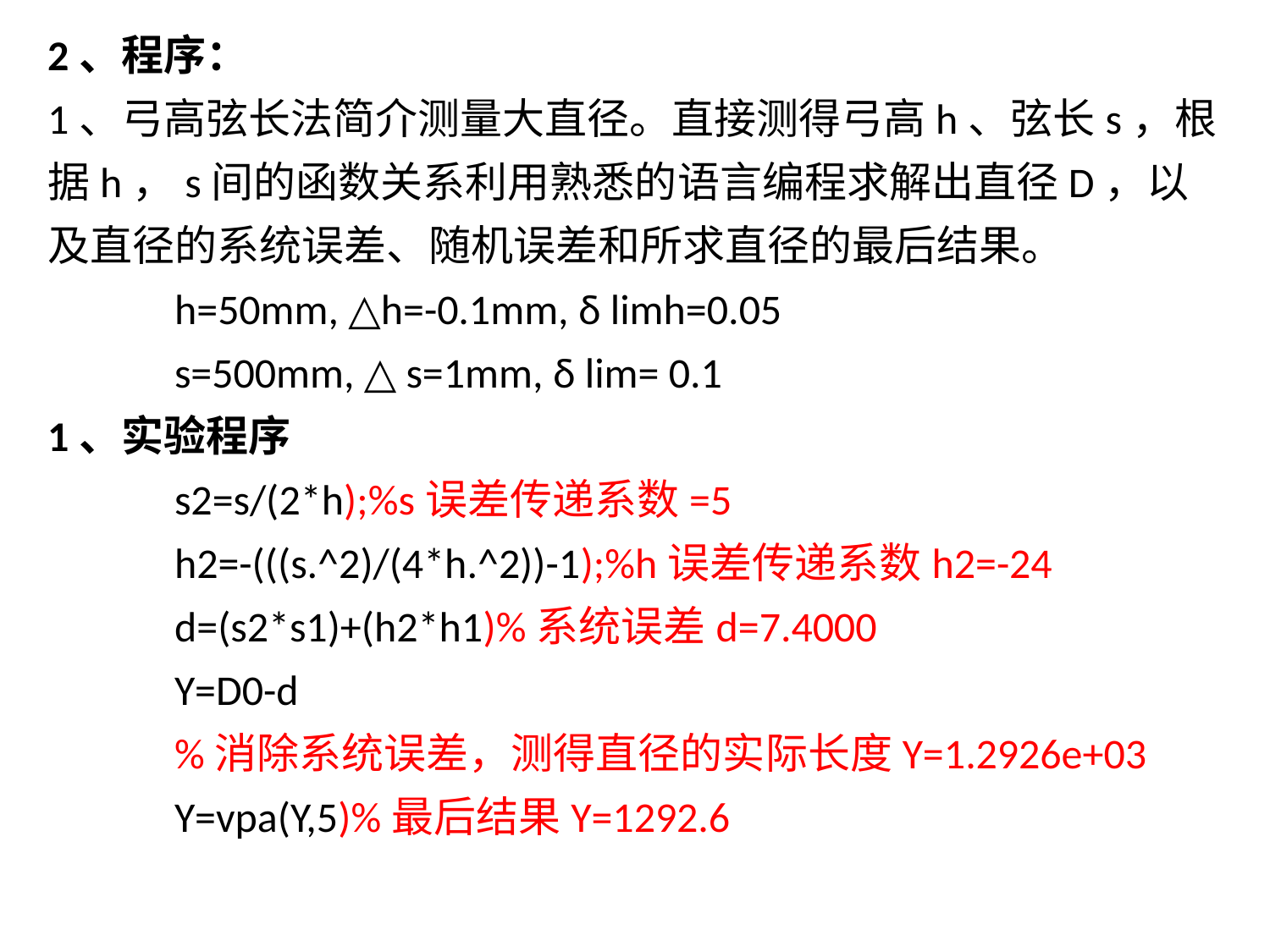

2、程序：
1、弓高弦长法简介测量大直径。直接测得弓高h、弦长s，根据h，s间的函数关系利用熟悉的语言编程求解出直径D，以及直径的系统误差、随机误差和所求直径的最后结果。
	h=50mm, △h=-0.1mm, δ limh=0.05
	s=500mm, △ s=1mm, δ lim= 0.1
1、实验程序
	s2=s/(2*h);%s误差传递系数=5
	h2=-(((s.^2)/(4*h.^2))-1);%h误差传递系数h2=-24
	d=(s2*s1)+(h2*h1)%系统误差d=7.4000
	Y=D0-d
	%消除系统误差，测得直径的实际长度Y=1.2926e+03
	Y=vpa(Y,5)%最后结果Y=1292.6